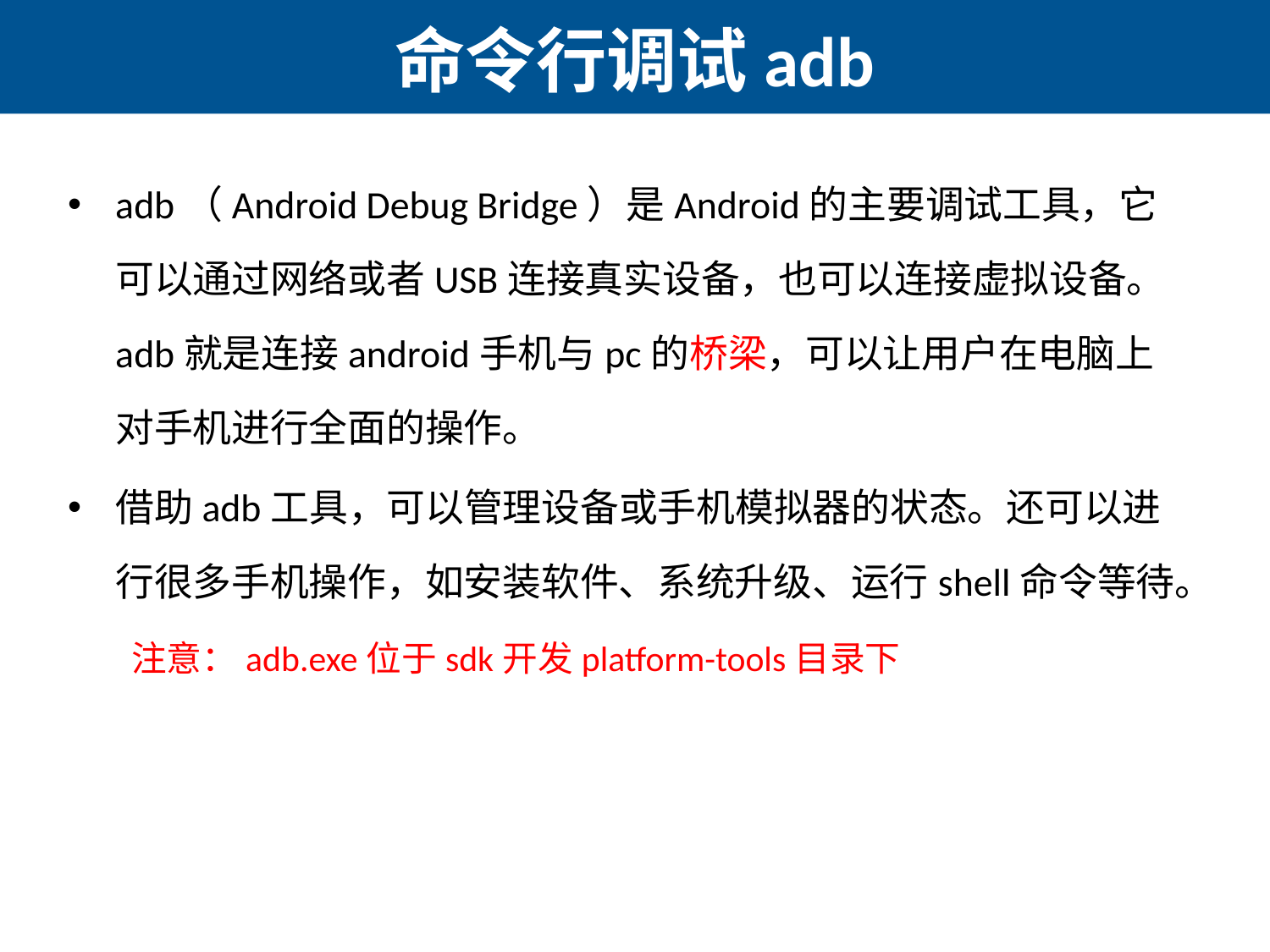

# 命令行调试adb
adb（Android Debug Bridge）是Android的主要调试工具，它可以通过网络或者USB连接真实设备，也可以连接虚拟设备。adb就是连接android手机与pc的桥梁，可以让用户在电脑上对手机进行全面的操作。
借助adb工具，可以管理设备或手机模拟器的状态。还可以进行很多手机操作，如安装软件、系统升级、运行shell命令等待。
注意：adb.exe位于sdk开发platform-tools目录下